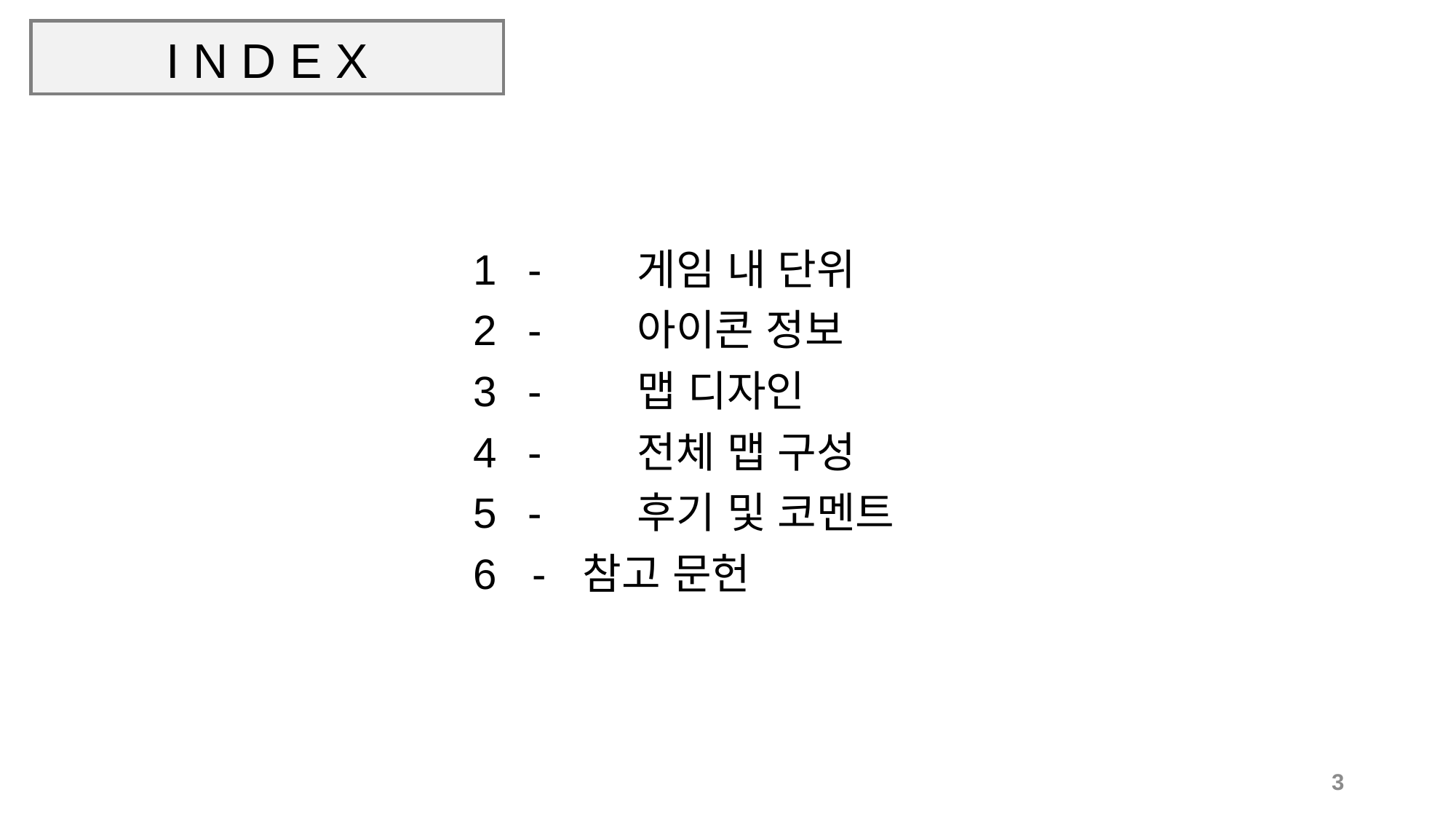

# I N D E X
-	게임 내 단위
-	아이콘 정보
- 	맵 디자인
- 	전체 맵 구성
-	후기 및 코멘트
6   -	참고 문헌

3